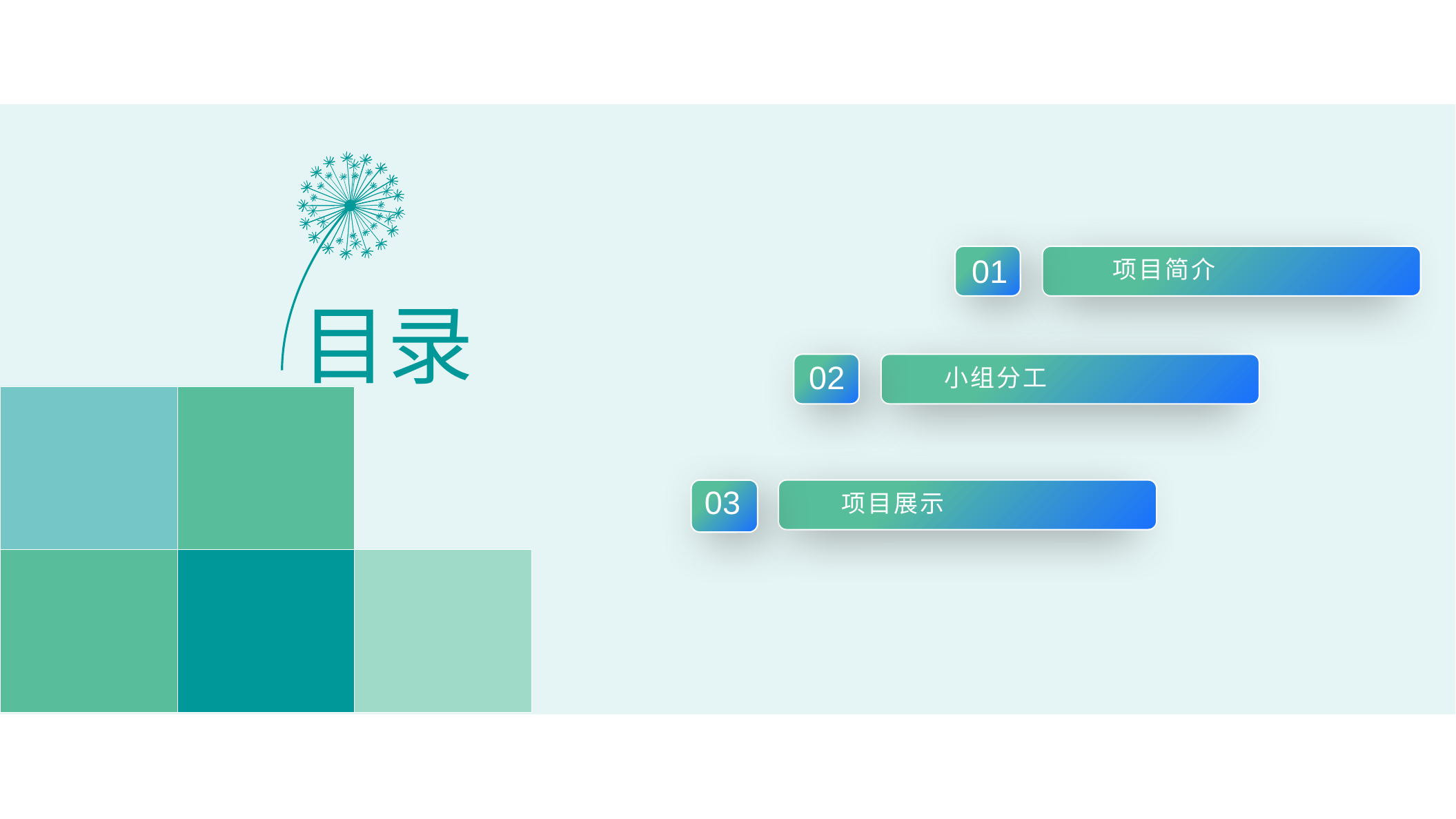

01

项目简介
目录
 02

小组分工

 03

项目展示